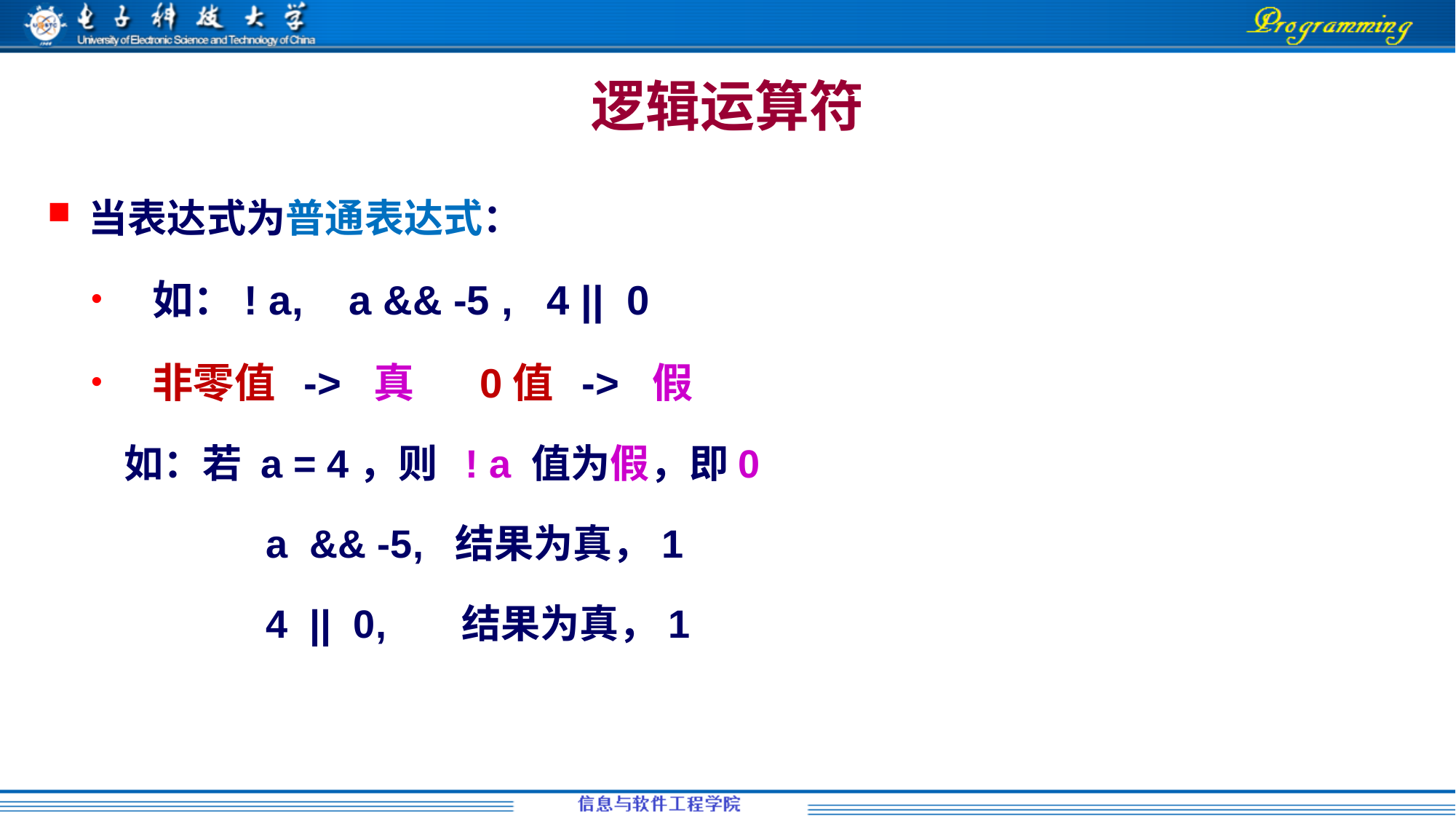

# 逻辑运算符
当表达式为普通表达式：
如：! a,    a && -5 ,   4 ||  0
非零值  ->  真      0值  ->  假
如：若 a = 4，则  ! a 值为假，即0
             a  && -5,  结果为真，1
             4  ||  0,      结果为真，1